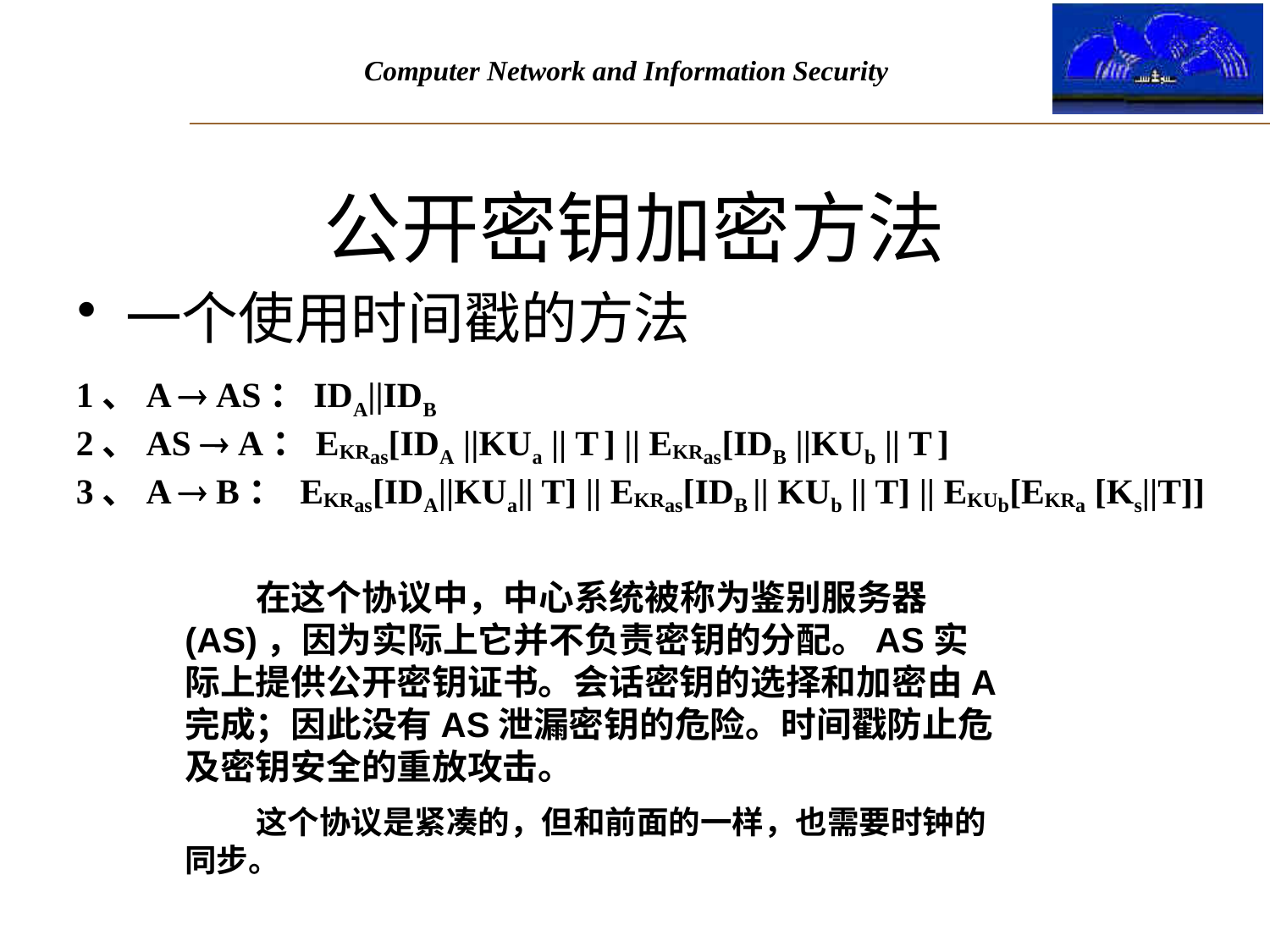

# 公开密钥加密方法
一个使用时间戳的方法
1、A → AS：IDA||IDB
2、AS → A：EKRas[IDA ||KUa || T ] || EKRas[IDB ||KUb || T ]
3、A → B： EKRas[IDA||KUa|| T] || EKRas[IDB || KUb || T] || EKUb[EKRa [Ks||T]]
在这个协议中，中心系统被称为鉴别服务器(AS)，因为实际上它并不负责密钥的分配。AS实际上提供公开密钥证书。会话密钥的选择和加密由A完成；因此没有AS泄漏密钥的危险。时间戳防止危及密钥安全的重放攻击。
这个协议是紧凑的，但和前面的一样，也需要时钟的同步。